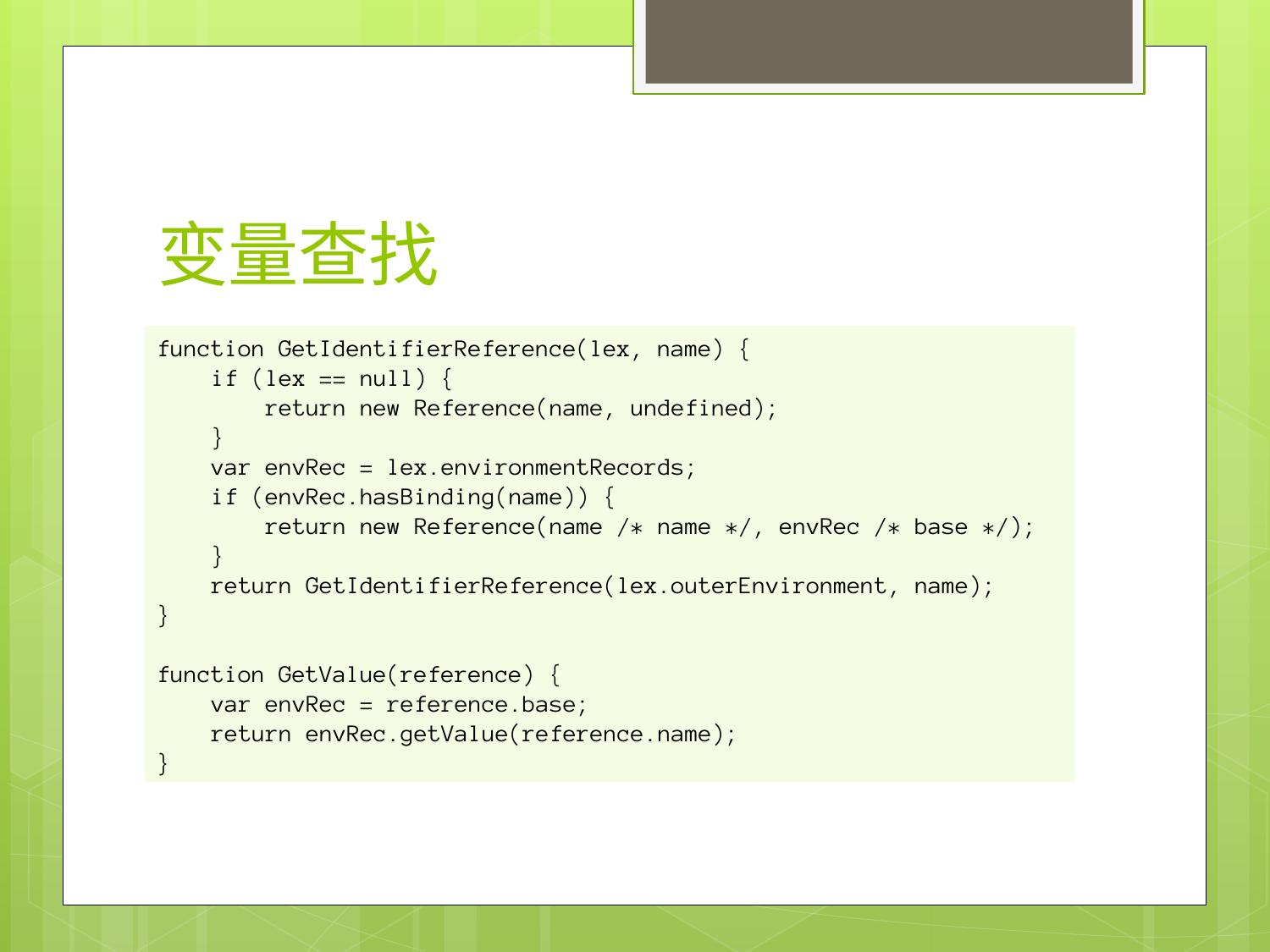

# 变量查找
function GetIdentifierReference(lex, name) {
    if (lex == null) {
        return new Reference(name, undefined);
    }
    var envRec = lex.environmentRecords;
    if (envRec.hasBinding(name)) {
        return new Reference(name /* name */, envRec /* base */);
    }
    return GetIdentifierReference(lex.outerEnvironment, name);
}

function GetValue(reference) {
    var envRec = reference.base;
    return envRec.getValue(reference.name);
}